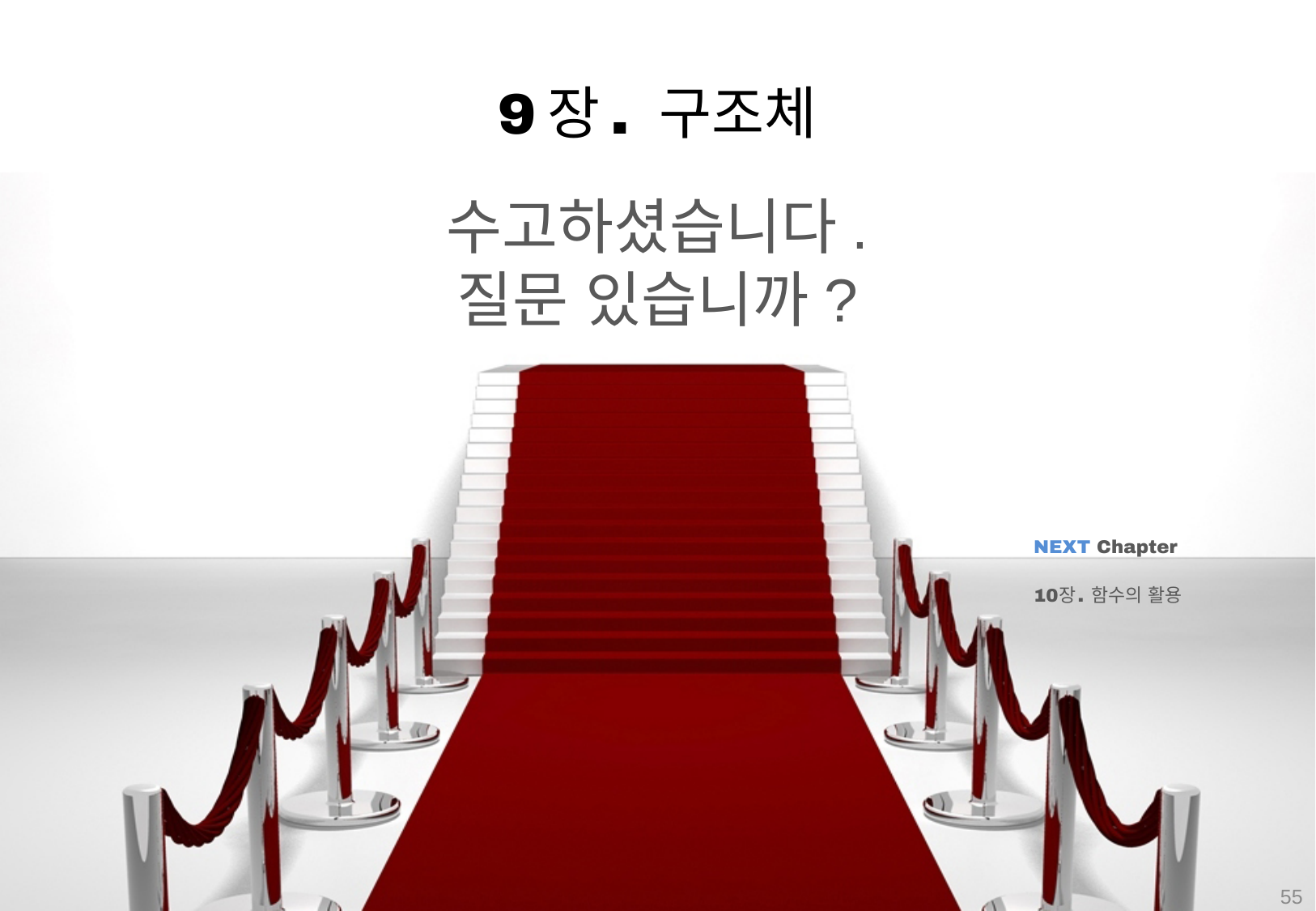

9장. 구조체
수고하셨습니다.
질문 있습니까?
NEXT Chapter
10장. 함수의 활용
55